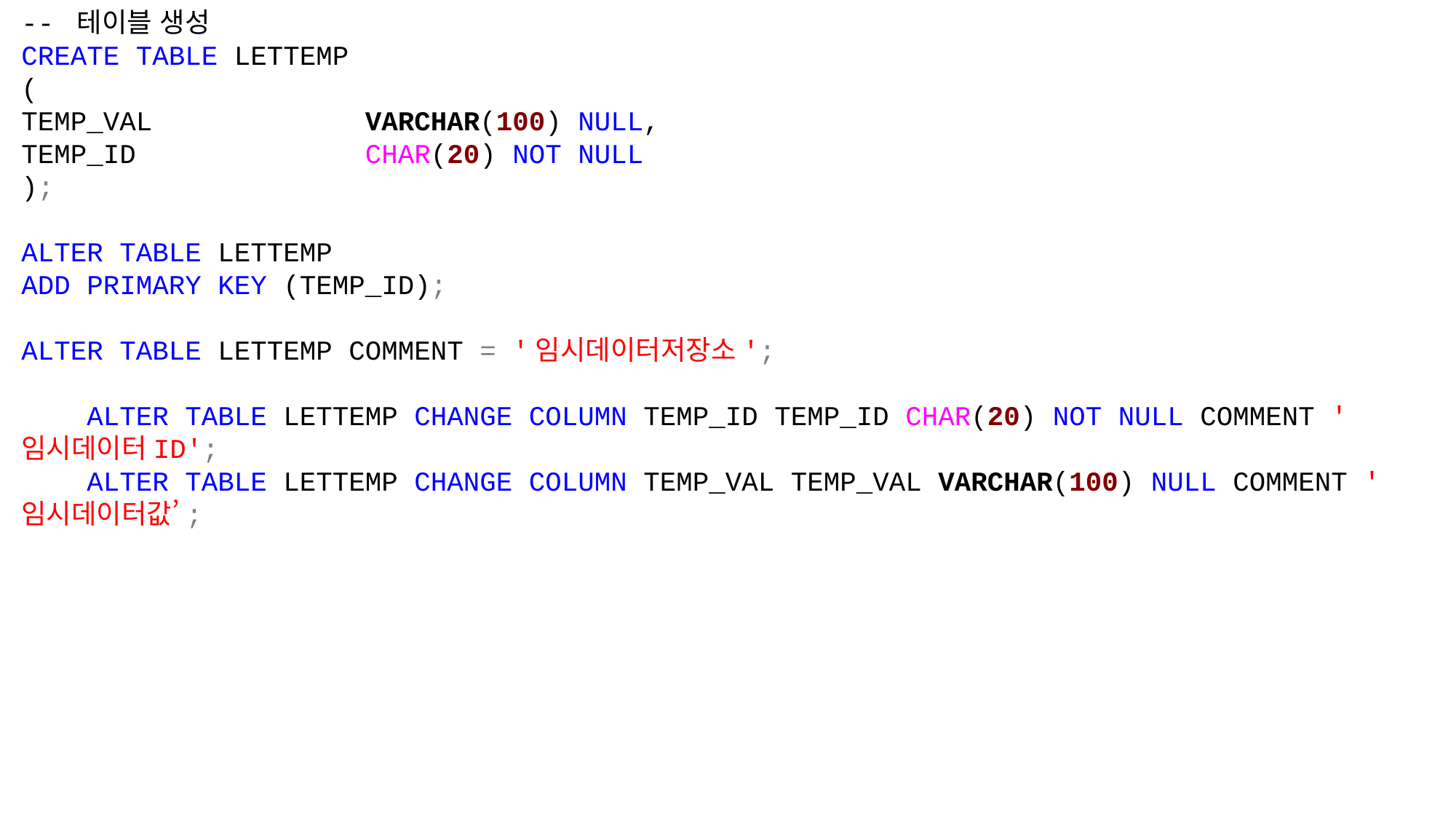

-- 테이블 생성
CREATE TABLE LETTEMP
(
TEMP_VAL             VARCHAR(100) NULL,
TEMP_ID              CHAR(20) NOT NULL
);

ALTER TABLE LETTEMP
ADD PRIMARY KEY (TEMP_ID);

ALTER TABLE LETTEMP COMMENT = '임시데이터저장소';

    ALTER TABLE LETTEMP CHANGE COLUMN TEMP_ID TEMP_ID CHAR(20) NOT NULL COMMENT '임시데이터ID';
    ALTER TABLE LETTEMP CHANGE COLUMN TEMP_VAL TEMP_VAL VARCHAR(100) NULL COMMENT '임시데이터값’;